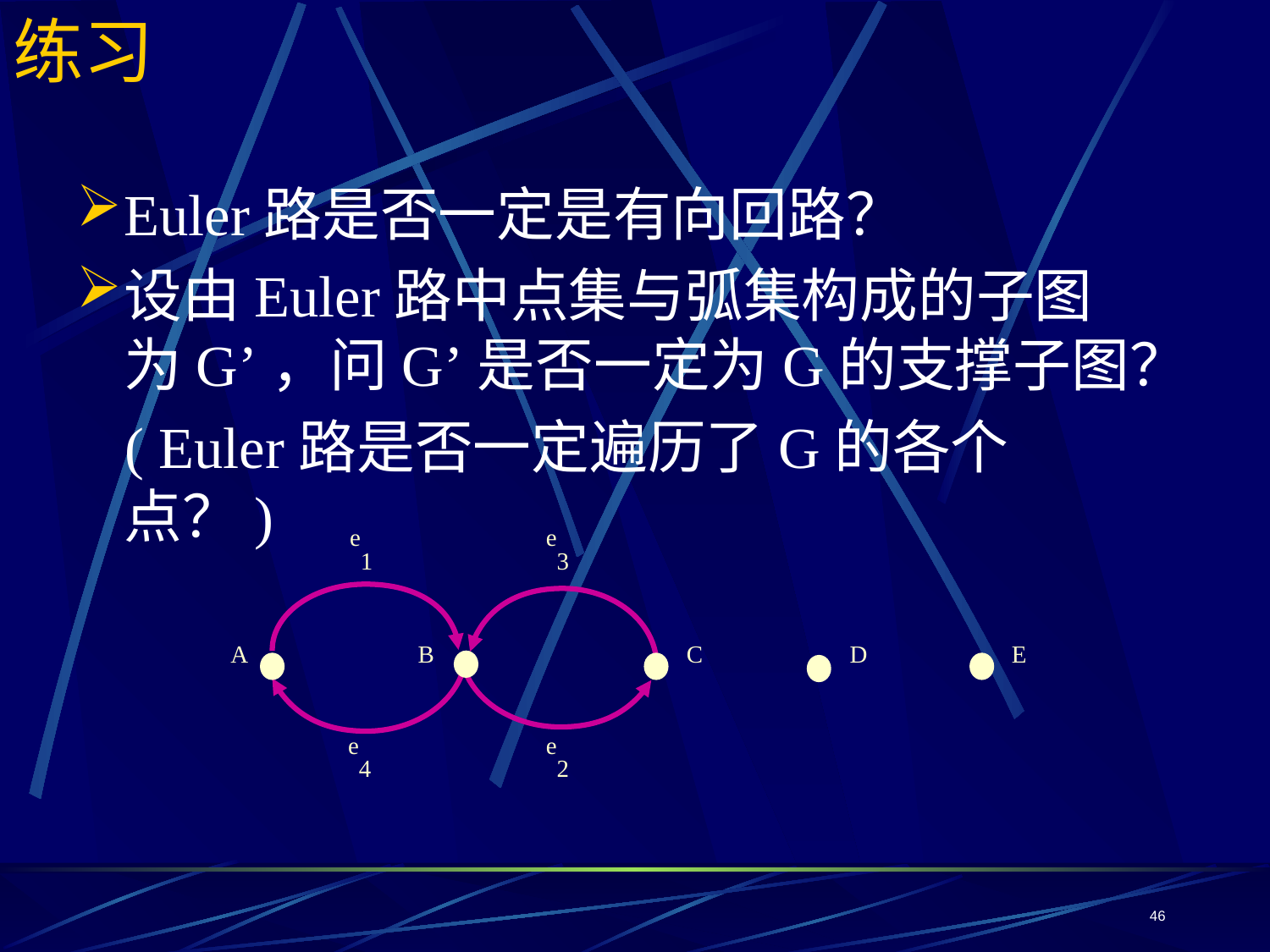

# 练习
Euler路是否一定是有向回路？
设由Euler路中点集与弧集构成的子图为G’，问G’是否一定为G的支撑子图？
   ( Euler路是否一定遍历了G的各个点？)
e1
e3

A
B
C
D
E

e4
e2
46